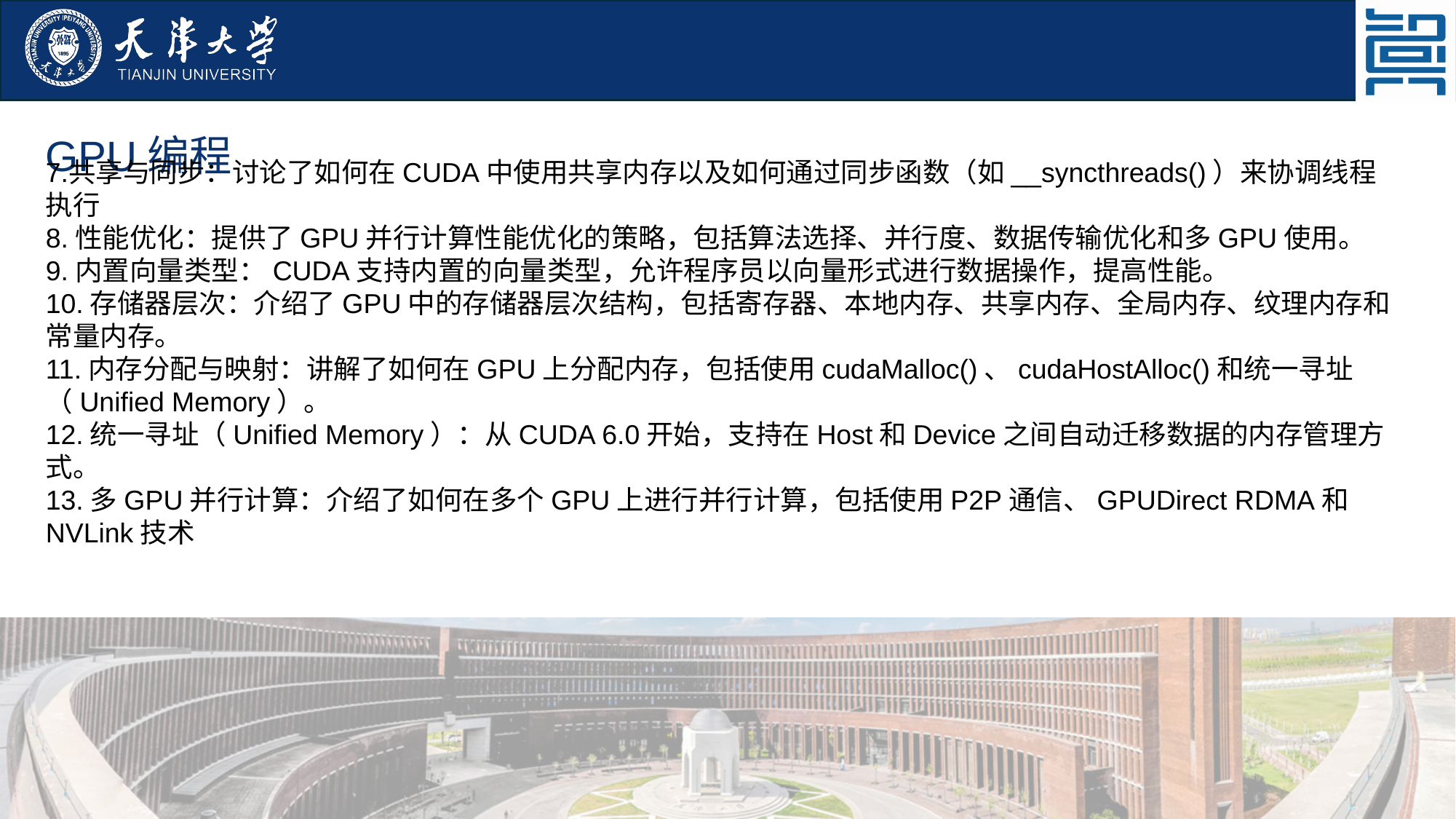

GPU编程
共享与同步：讨论了如何在CUDA中使用共享内存以及如何通过同步函数（如__syncthreads()）来协调线程执行
8.性能优化：提供了GPU并行计算性能优化的策略，包括算法选择、并行度、数据传输优化和多GPU使用。
9.内置向量类型：CUDA支持内置的向量类型，允许程序员以向量形式进行数据操作，提高性能。
10.存储器层次：介绍了GPU中的存储器层次结构，包括寄存器、本地内存、共享内存、全局内存、纹理内存和常量内存。
11.内存分配与映射：讲解了如何在GPU上分配内存，包括使用cudaMalloc()、cudaHostAlloc()和统一寻址（Unified Memory）。
12.统一寻址（Unified Memory）：从CUDA 6.0开始，支持在Host和Device之间自动迁移数据的内存管理方式。
13.多GPU并行计算：介绍了如何在多个GPU上进行并行计算，包括使用P2P通信、GPUDirect RDMA和NVLink技术